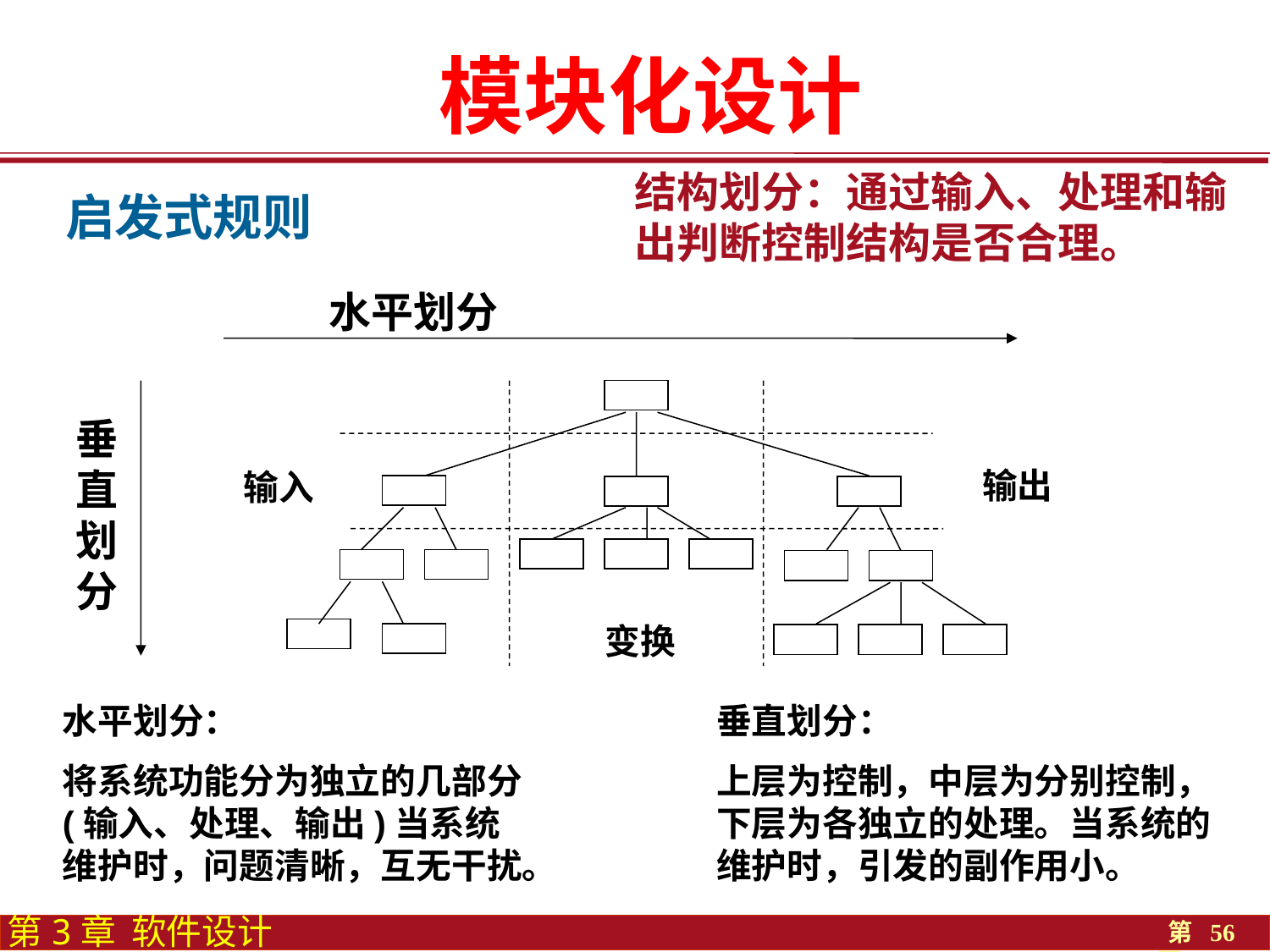

模块化设计
结构划分：通过输入、处理和输出判断控制结构是否合理。
启发式规则
水平划分

垂直划分

输出
输入

变换

水平划分：
将系统功能分为独立的几部分(输入、处理、输出)当系统维护时，问题清晰，互无干扰。
垂直划分：
上层为控制，中层为分别控制，下层为各独立的处理。当系统的维护时，引发的副作用小。